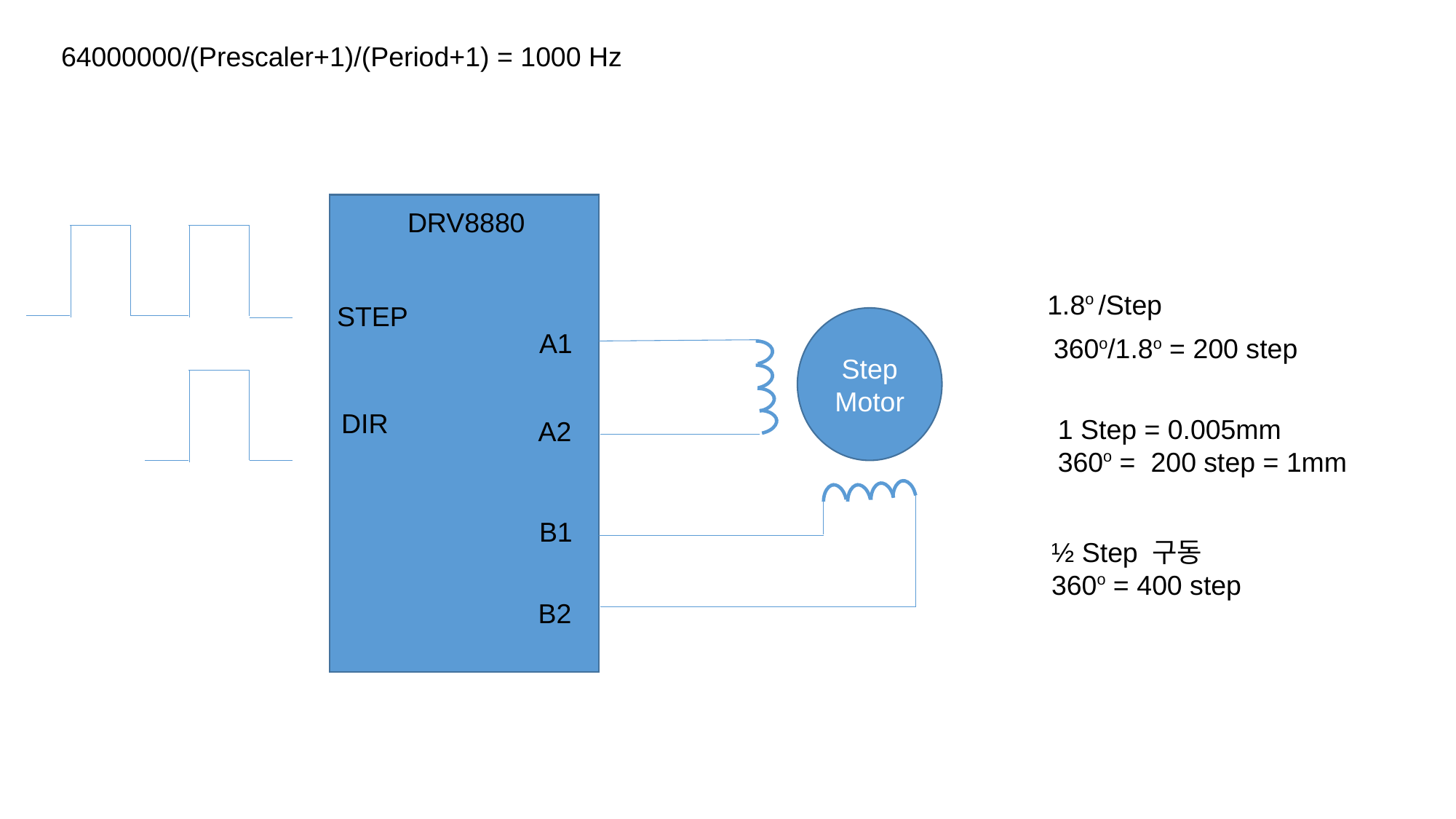

64000000/(Prescaler+1)/(Period+1) = 1000 Hz

DRV8880
1.8o /Step
STEP
Step
Motor
A1
360o/1.8o = 200 step

DIR
1 Step = 0.005mm
360o =  200 step = 1mm
A2

B1
½ Step 구동
360o = 400 step
B2